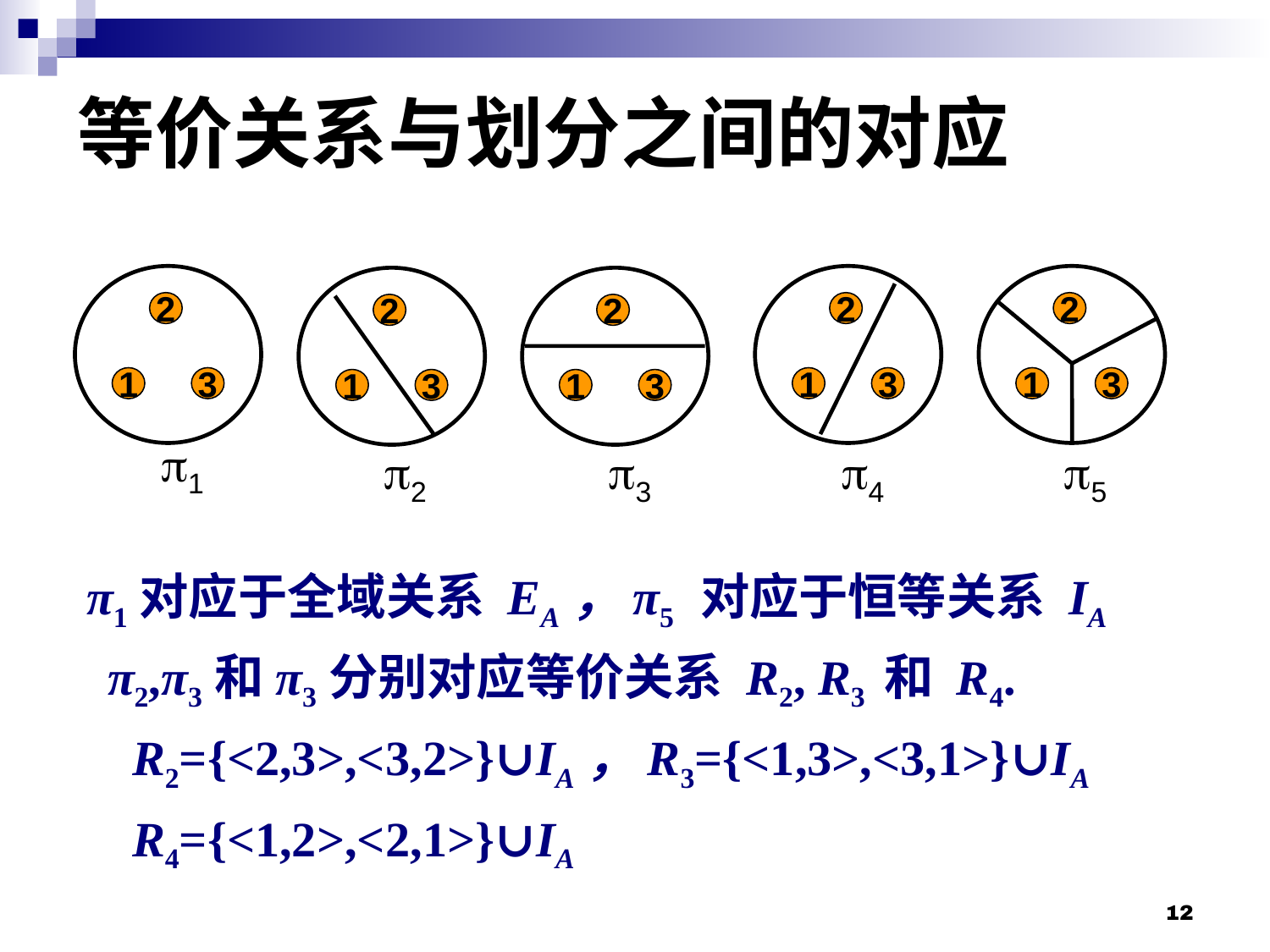

# 等价关系与划分之间的对应

2
1
3
π1

2
1
3

π4

2
1
3

π5

2
1
3

π2

2
1
3

π3
π1对应于全域关系 EA，π5  对应于恒等关系 IA
π2,π3和π3分别对应等价关系 R2, R3 和 R4.
  R2={<2,3>,<3,2>}∪IA，R3={<1,3>,<3,1>}∪IA
  R4={<1,2>,<2,1>}∪IA
12